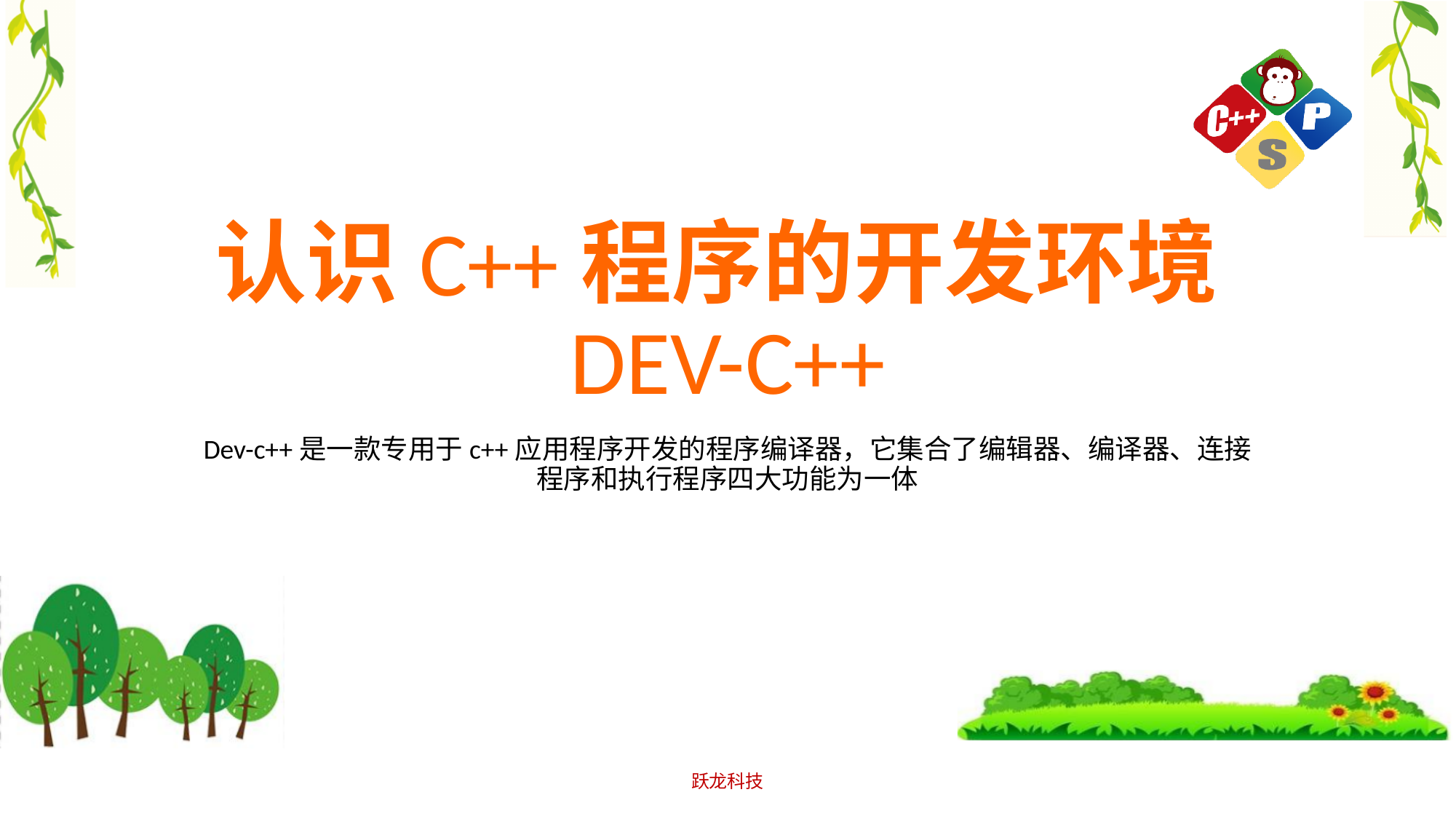

# 认识C++程序的开发环境DEV-C++
Dev-c++是一款专用于c++应用程序开发的程序编译器，它集合了编辑器、编译器、连接程序和执行程序四大功能为一体

跃龙科技